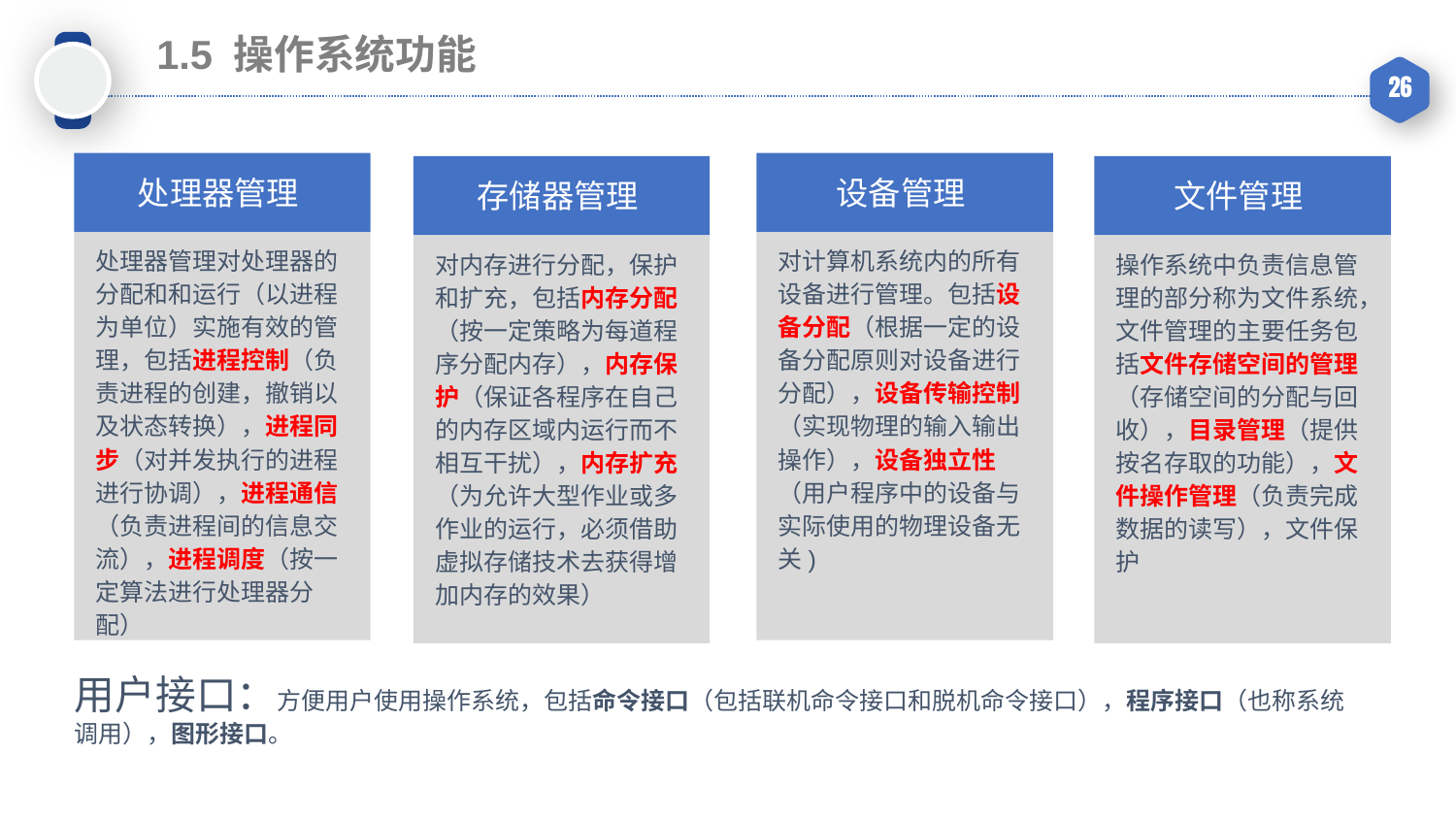

1.5 操作系统功能

点击添加标题

点击添加标题

点击添加标题
处理器管理
设备管理
存储器管理
文件管理
处理器管理对处理器的分配和和运行（以进程为单位）实施有效的管理，包括进程控制（负责进程的创建，撤销以及状态转换），进程同步（对并发执行的进程进行协调），进程通信（负责进程间的信息交流），进程调度（按一定算法进行处理器分配）
对计算机系统内的所有设备进行管理。包括设备分配（根据一定的设备分配原则对设备进行分配），设备传输控制（实现物理的输入输出操作），设备独立性（用户程序中的设备与实际使用的物理设备无关)
对内存进行分配，保护和扩充，包括内存分配（按一定策略为每道程序分配内存），内存保护（保证各程序在自己的内存区域内运行而不相互干扰），内存扩充（为允许大型作业或多作业的运行，必须借助虚拟存储技术去获得增加内存的效果）
操作系统中负责信息管理的部分称为文件系统，文件管理的主要任务包括文件存储空间的管理（存储空间的分配与回收），目录管理（提供按名存取的功能），文件操作管理（负责完成数据的读写），文件保护
用户接口：方便用户使用操作系统，包括命令接口（包括联机命令接口和脱机命令接口），程序接口（也称系统调用），图形接口。